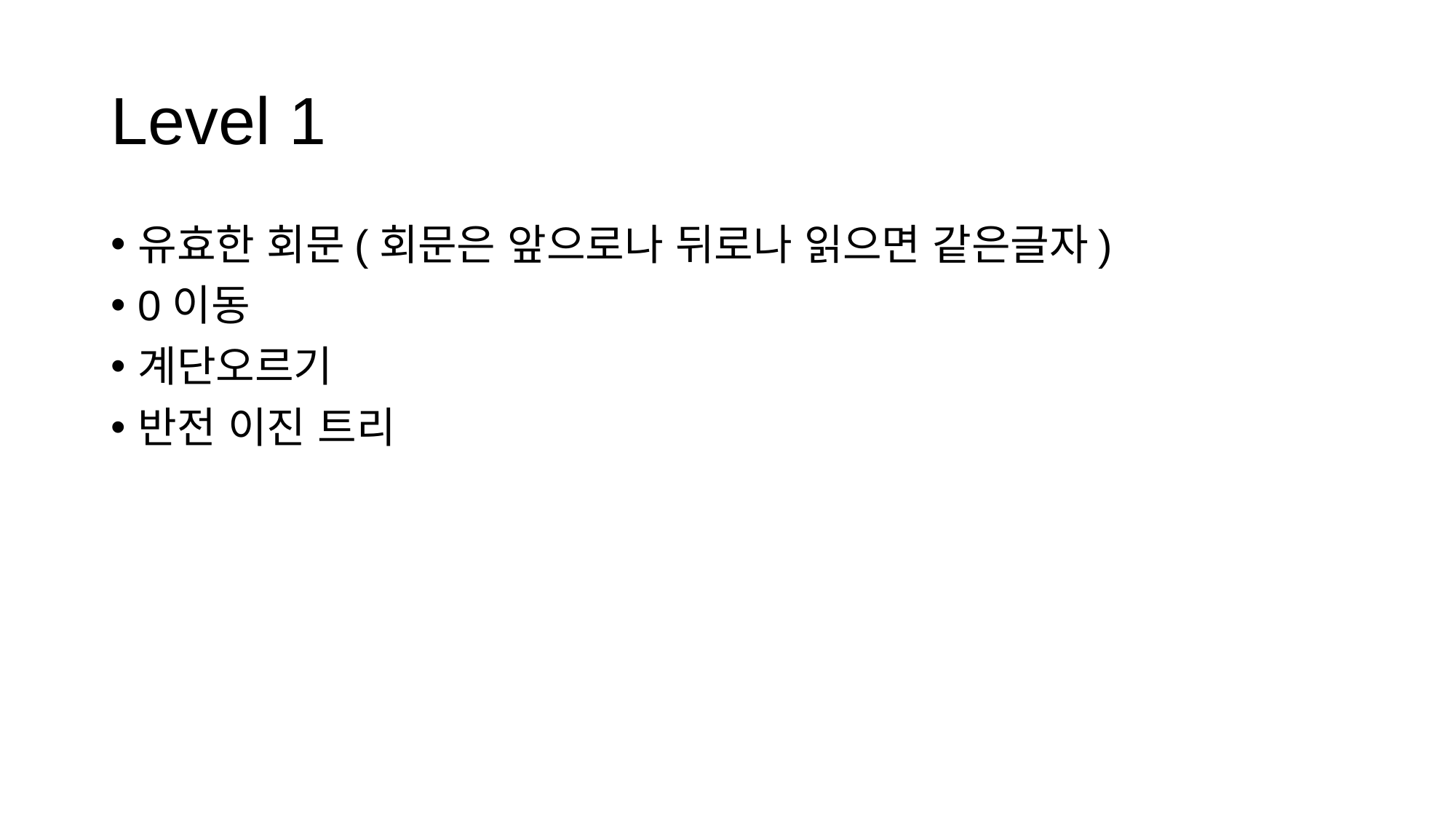

# Level 1
유효한 회문(회문은 앞으로나 뒤로나 읽으면 같은글자)
0이동
계단오르기
반전 이진 트리